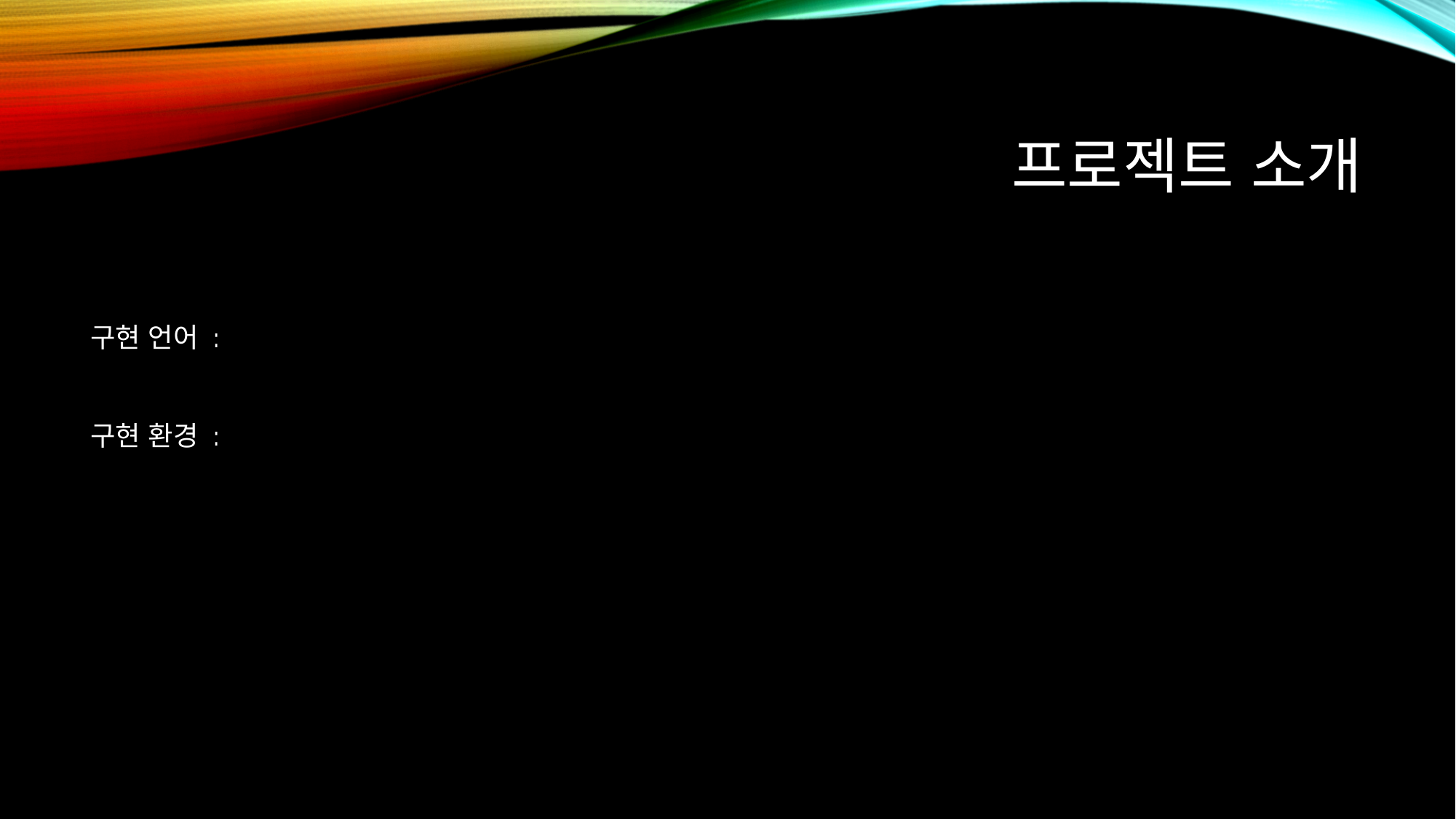

# 프로젝트 소개
구현 언어 :

구현 환경 :